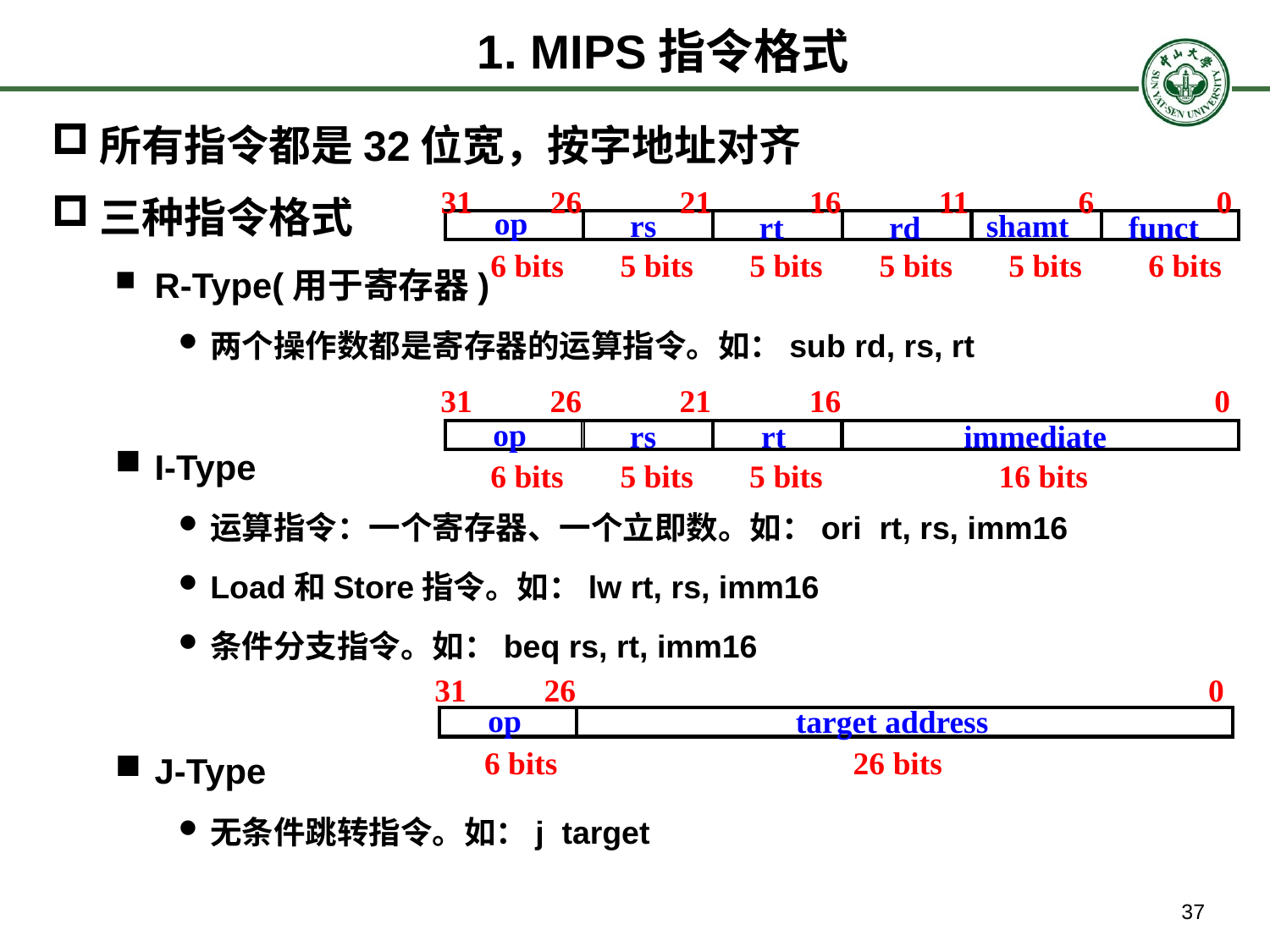

# 1. MIPS指令格式
所有指令都是32位宽，按字地址对齐
三种指令格式
R-Type(用于寄存器)
两个操作数都是寄存器的运算指令。如：sub rd, rs, rt

I-Type
运算指令：一个寄存器、一个立即数。如：ori  rt, rs, imm16
Load和Store指令。如：lw rt, rs, imm16
条件分支指令。如：beq rs, rt, imm16

J-Type
无条件跳转指令。如：j  target

31
26
21
16
11
6
0
op

rs

shamt

rt

rd

funct

6 bits
5 bits
5 bits
5 bits
5 bits
6 bits

31
26
21
16
0
op

rs

rt

immediate

6 bits
5 bits
5 bits
16 bits
31
26
0
op

target address

6 bits
26 bits